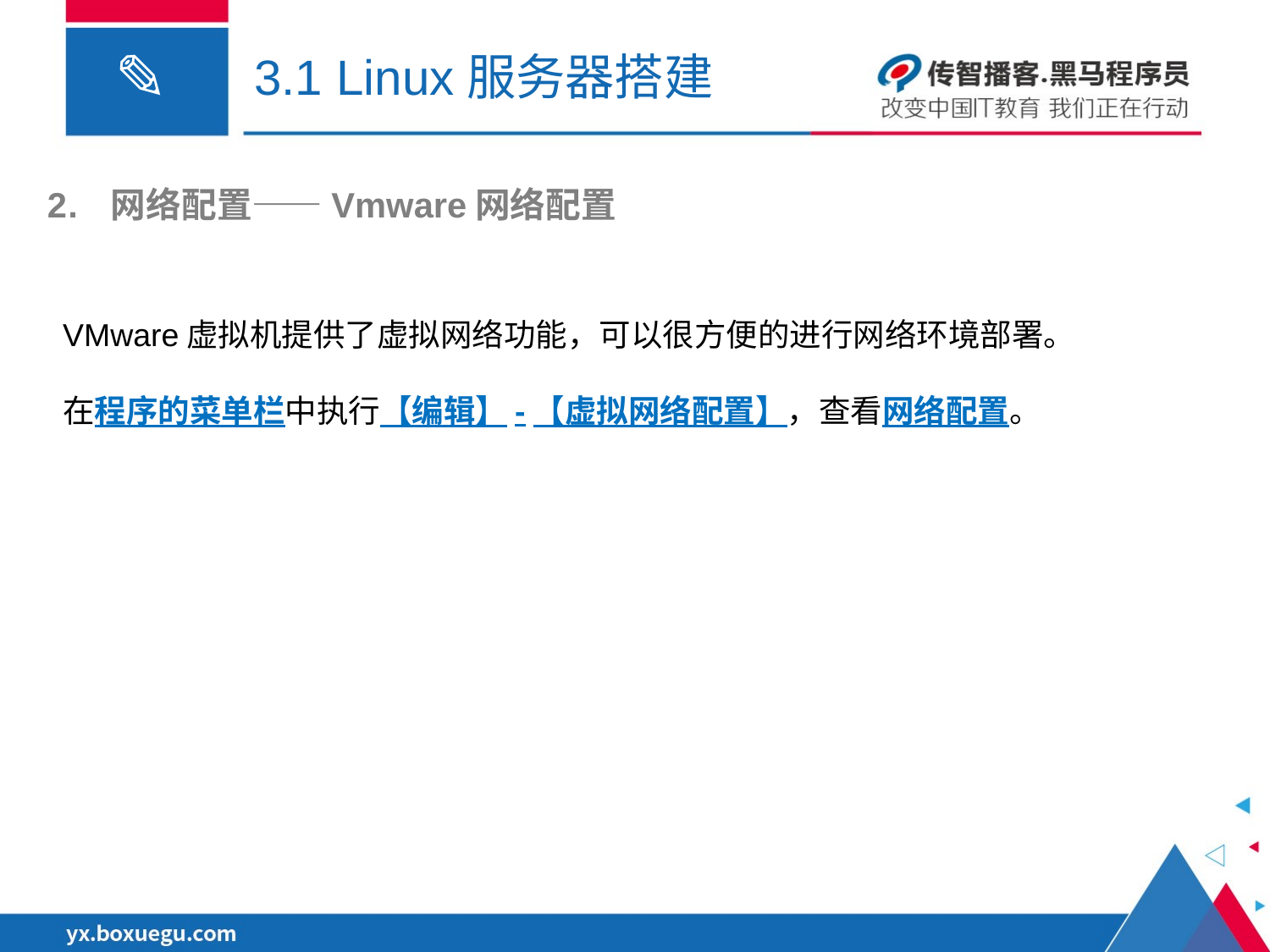

# 3.1 Linux服务器搭建
网络配置——Vmware网络配置
VMware虚拟机提供了虚拟网络功能，可以很方便的进行网络环境部署。
在程序的菜单栏中执行【编辑】-【虚拟网络配置】，查看网络配置。